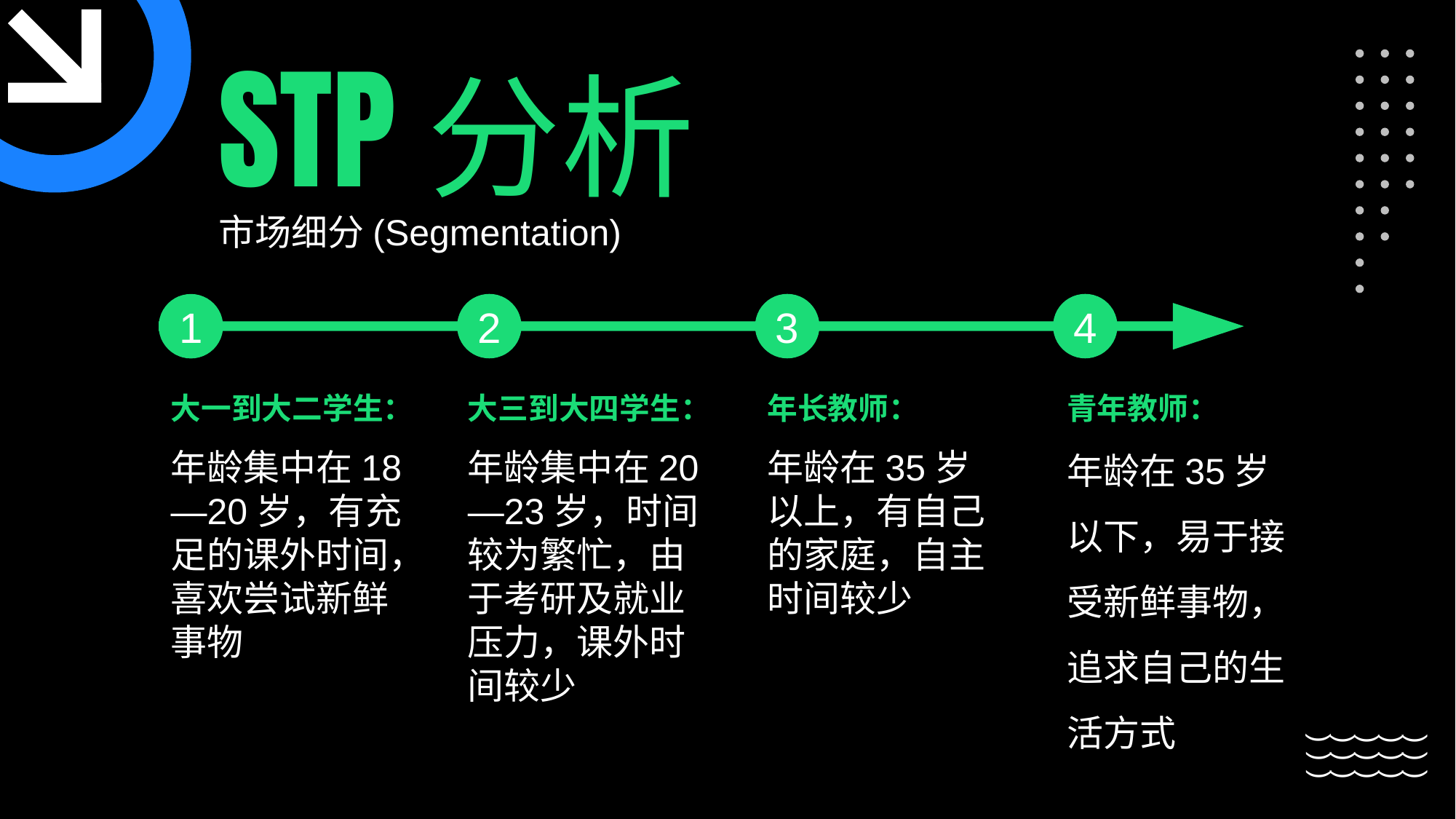

STP分析

市场细分(Segmentation)
2
3
4
1

大一到大二学生：
大三到大四学生：
年长教师：
青年教师：
年龄在35岁以下，易于接受新鲜事物，追求自己的生活方式
年龄集中在18—20岁，有充足的课外时间，喜欢尝试新鲜事物
年龄集中在20—23岁，时间较为繁忙，由于考研及就业压力，课外时间较少
年龄在35岁以上，有自己的家庭，自主时间较少
(
(
(
(
(
(
(
(
(
(
(
(
(
(
(